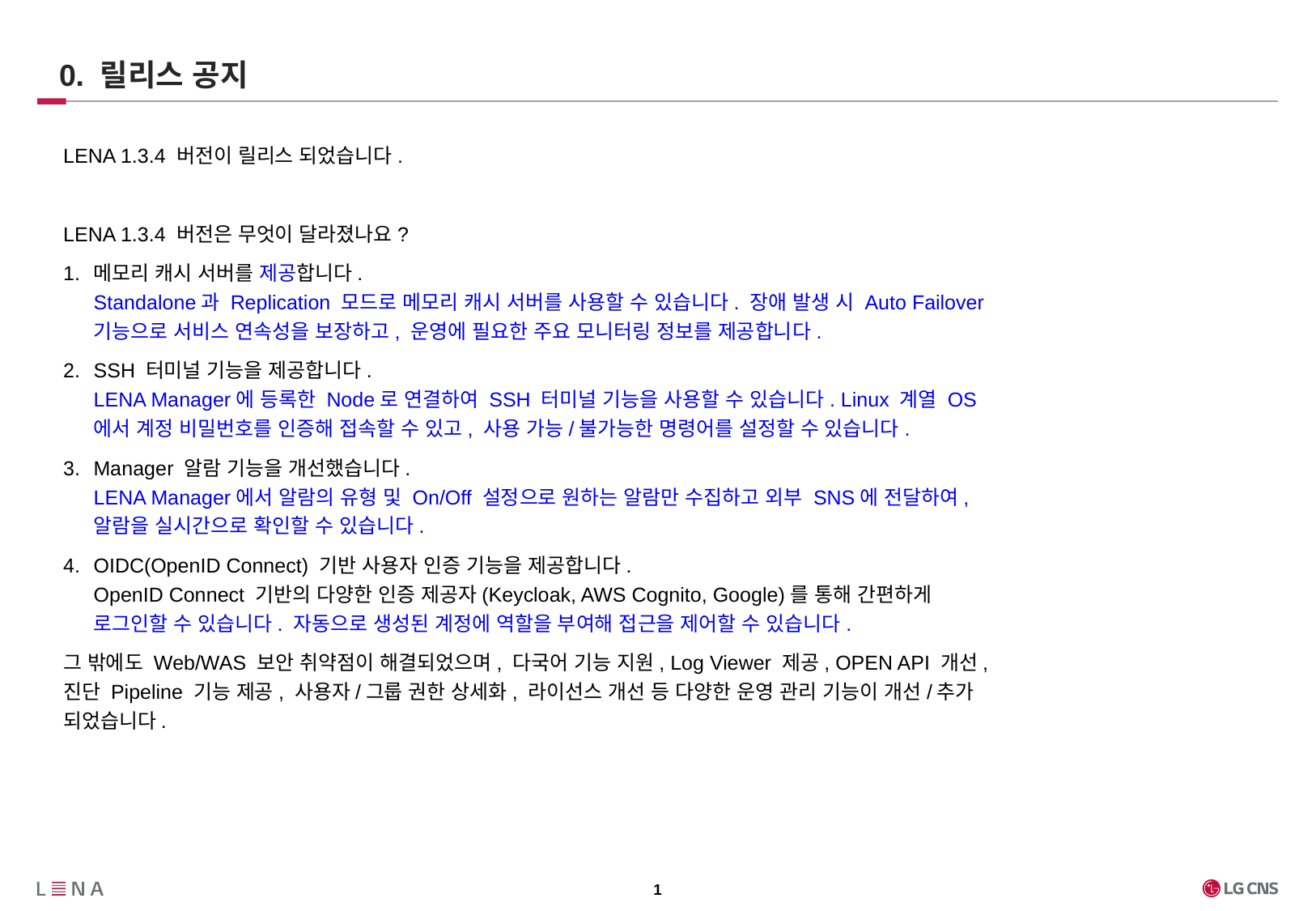

0. 릴리스 공지
LENA 1.3.4 버전이 릴리스 되었습니다.

LENA 1.3.4 버전은 무엇이 달라졌나요?
메모리 캐시 서버를 제공합니다.
Standalone과 Replication 모드로 메모리 캐시 서버를 사용할 수 있습니다. 장애 발생 시 Auto Failover 기능으로 서비스 연속성을 보장하고, 운영에 필요한 주요 모니터링 정보를 제공합니다.
SSH 터미널 기능을 제공합니다.
LENA Manager에 등록한 Node로 연결하여 SSH 터미널 기능을 사용할 수 있습니다. Linux 계열 OS에서 계정 비밀번호를 인증해 접속할 수 있고, 사용 가능/불가능한 명령어를 설정할 수 있습니다.
Manager 알람 기능을 개선했습니다.
LENA Manager에서 알람의 유형 및 On/Off 설정으로 원하는 알람만 수집하고 외부 SNS에 전달하여, 알람을 실시간으로 확인할 수 있습니다.
OIDC(OpenID Connect) 기반 사용자 인증 기능을 제공합니다.
OpenID Connect 기반의 다양한 인증 제공자(Keycloak, AWS Cognito, Google)를 통해 간편하게 로그인할 수 있습니다. 자동으로 생성된 계정에 역할을 부여해 접근을 제어할 수 있습니다.
그 밖에도 Web/WAS 보안 취약점이 해결되었으며, 다국어 기능 지원, Log Viewer 제공, OPEN API 개선, 진단 Pipeline 기능 제공, 사용자/그룹 권한 상세화, 라이선스 개선 등 다양한 운영 관리 기능이 개선/추가 되었습니다.